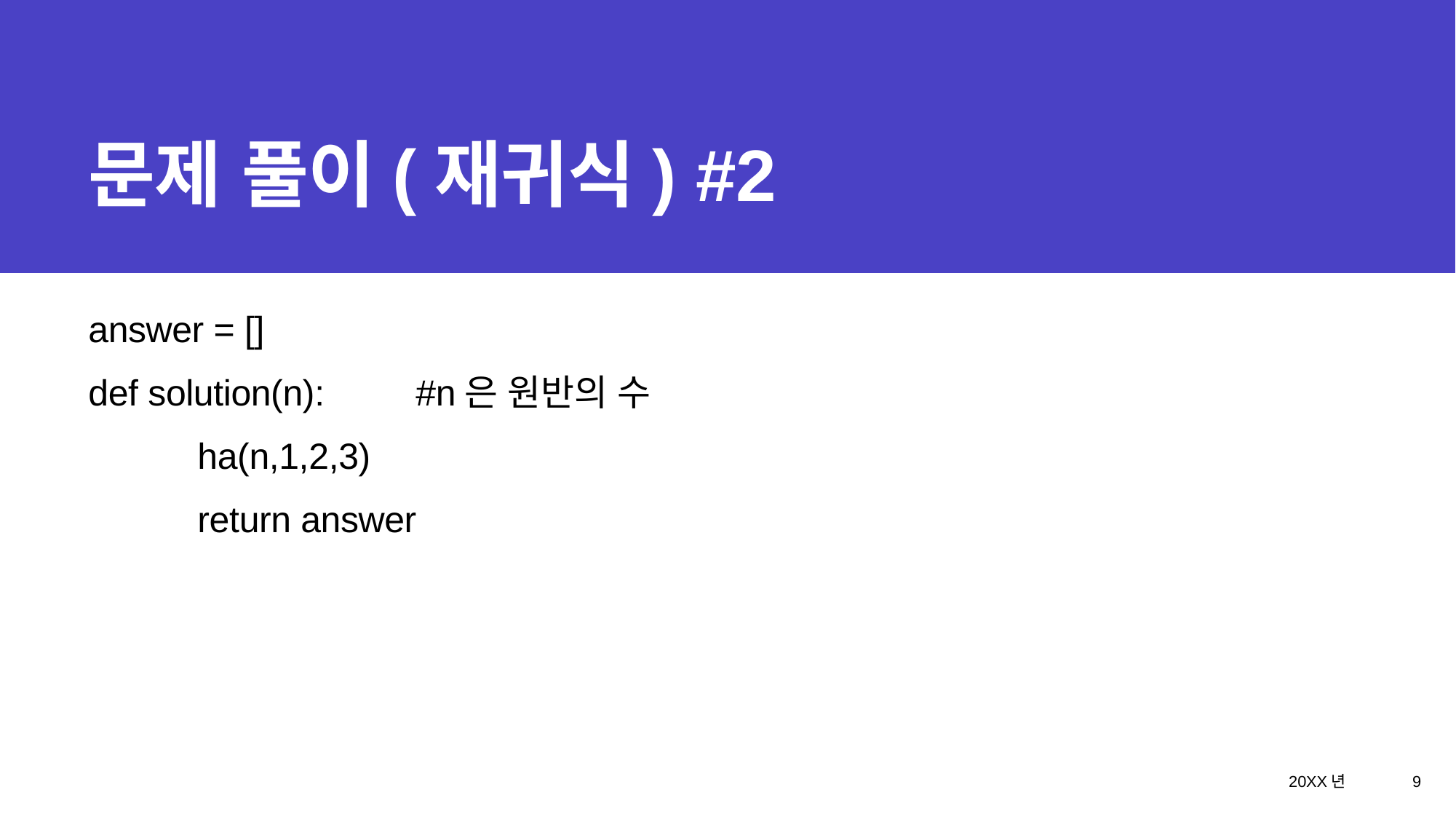

# 문제 풀이(재귀식) #2
answer = []
def solution(n):	#n은 원반의 수
	ha(n,1,2,3)
	return answer

20XX년
프레젠테이션 제목
9